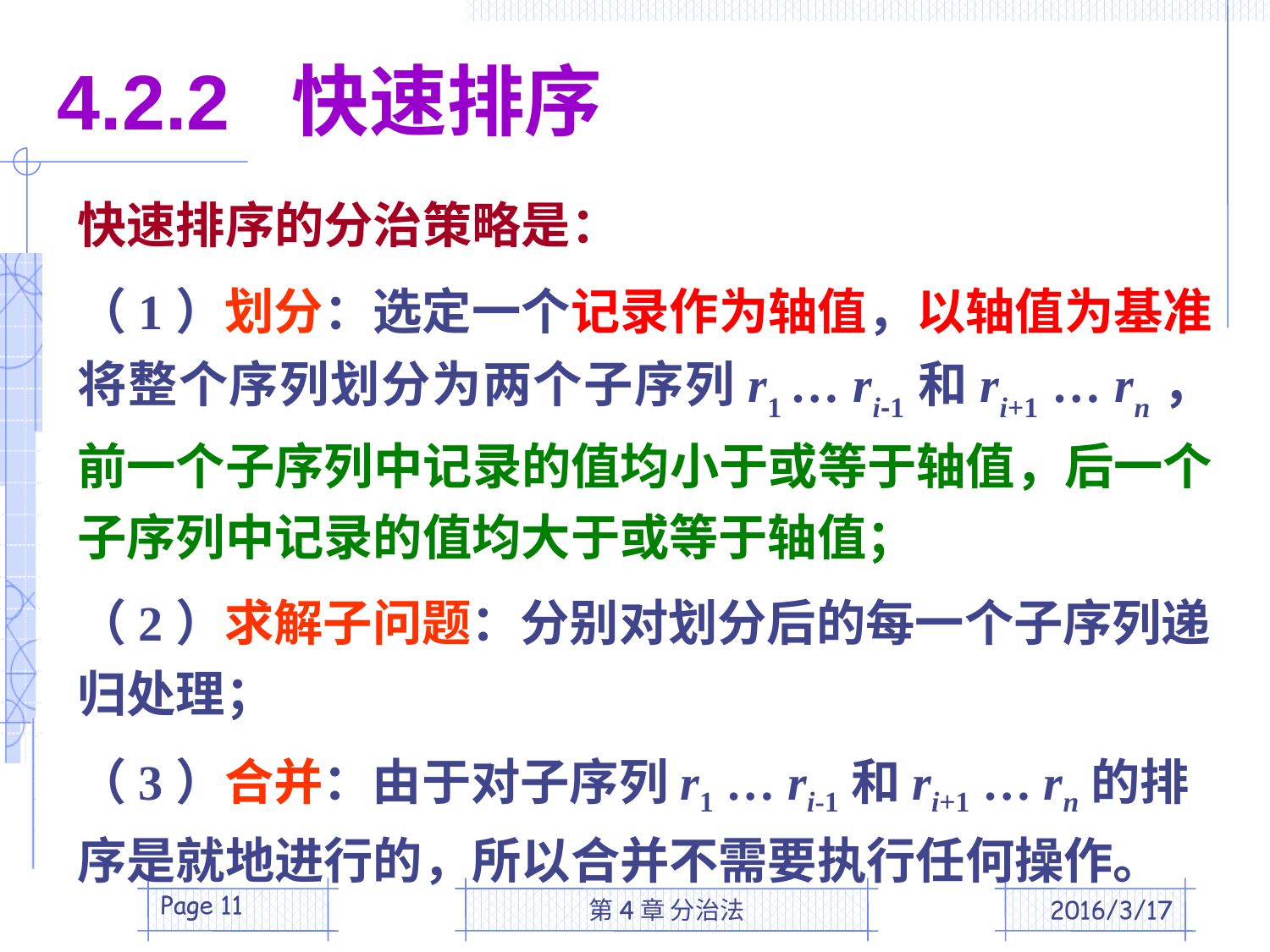

4.2.2  快速排序
快速排序的分治策略是：
（1）划分：选定一个记录作为轴值，以轴值为基准将整个序列划分为两个子序列r1 … ri-1和ri+1 … rn，前一个子序列中记录的值均小于或等于轴值，后一个子序列中记录的值均大于或等于轴值；
（2）求解子问题：分别对划分后的每一个子序列递归处理；
（3）合并：由于对子序列r1 … ri-1和ri+1 … rn的排序是就地进行的，所以合并不需要执行任何操作。
Page 11
第4章 分治法
2016/3/17